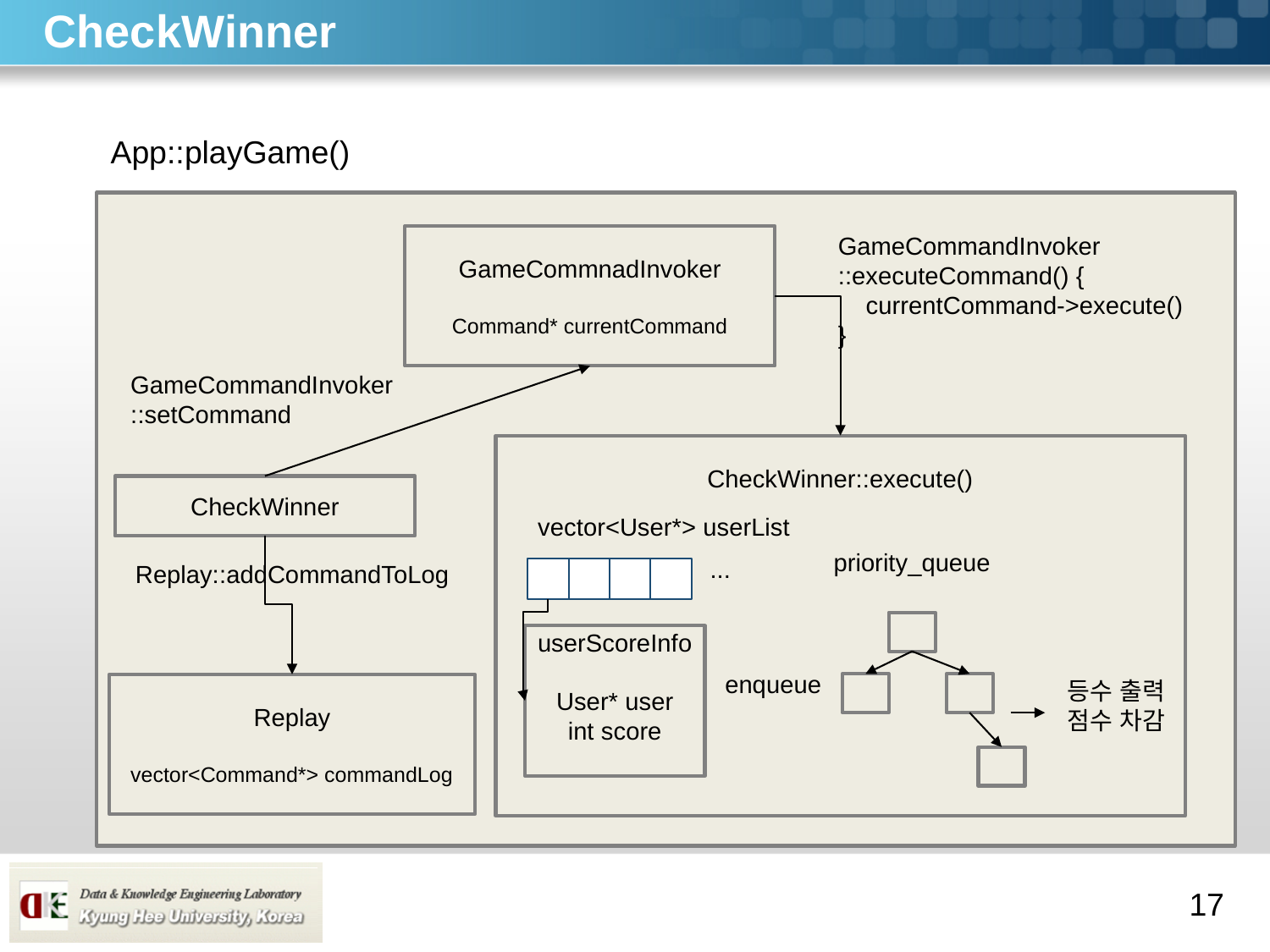

# CheckWinner
App::playGame()

GameCommandInvoker
::executeCommand() {
    currentCommand->execute()
}
GameCommnadInvoker

Command* currentCommand
GameCommandInvoker
::setCommand
CheckWinner::execute()

CheckWinner
vector<User*> userList
priority_queue
...
Replay::addCommandToLog

userScoreInfo

User* user
int score

 enqueue
등수 출력
점수 차감

Replay

vector<Command*> commandLog